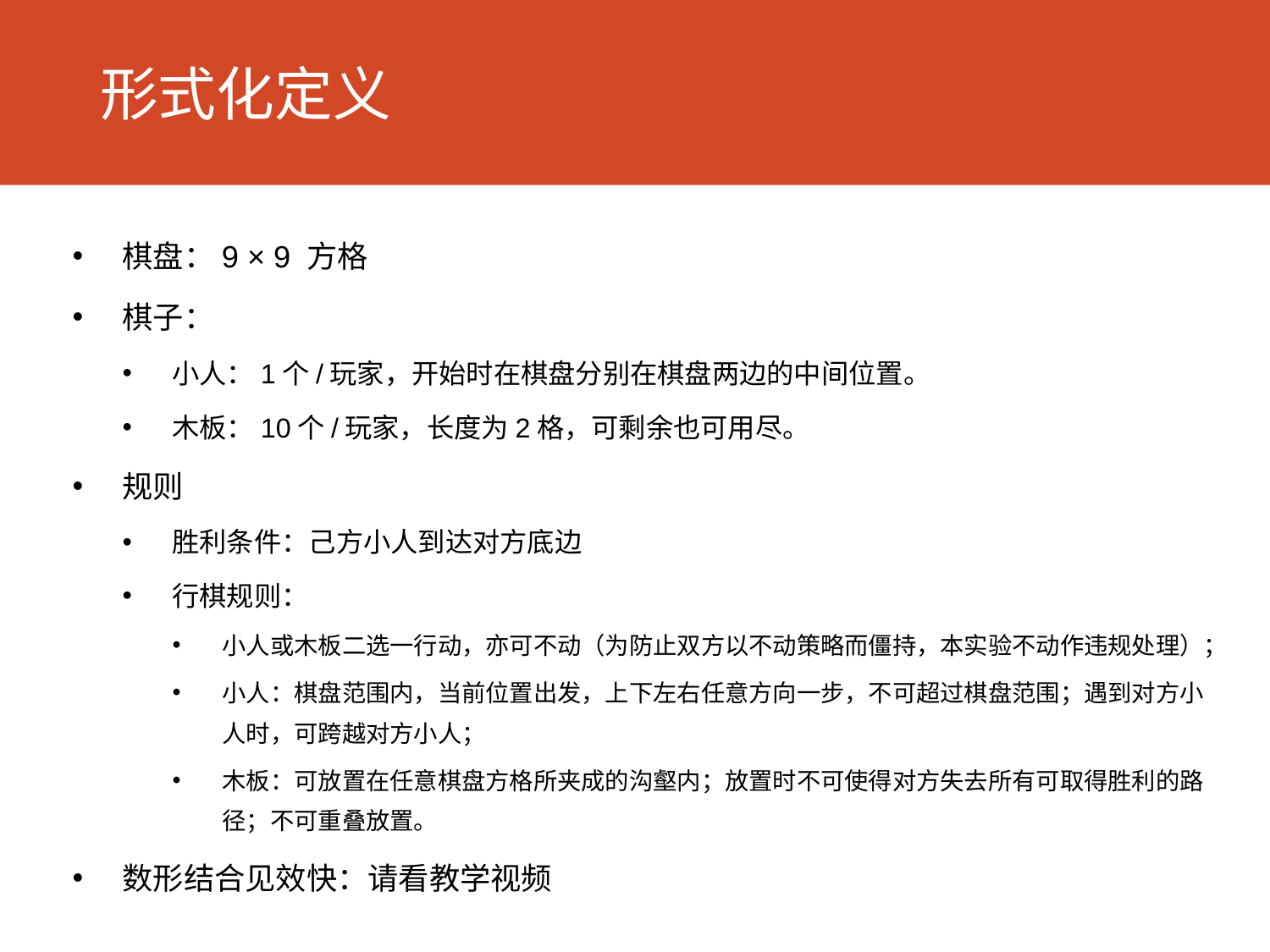

# 形式化定义
棋盘：9 × 9 方格
棋子：
小人：1个/玩家，开始时在棋盘分别在棋盘两边的中间位置。
木板：10个/玩家，长度为2格，可剩余也可用尽。
规则
胜利条件：己方小人到达对方底边
行棋规则：
小人或木板二选一行动，亦可不动（为防止双方以不动策略而僵持，本实验不动作违规处理）；
小人：棋盘范围内，当前位置出发，上下左右任意方向一步，不可超过棋盘范围；遇到对方小人时，可跨越对方小人；
木板：可放置在任意棋盘方格所夹成的沟壑内；放置时不可使得对方失去所有可取得胜利的路径；不可重叠放置。
数形结合见效快：请看教学视频